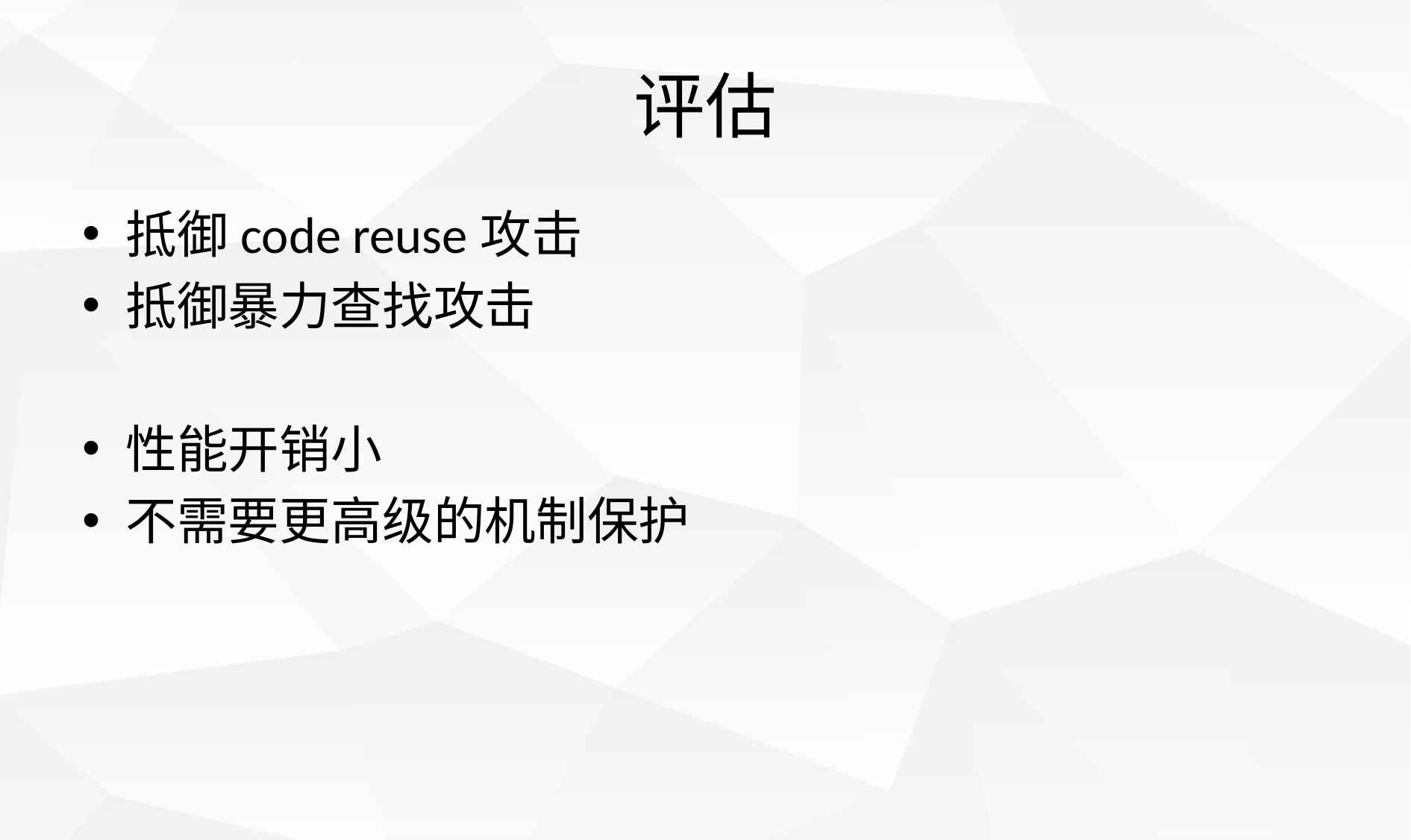

# 评估
抵御code reuse攻击
抵御暴力查找攻击

性能开销小
不需要更高级的机制保护